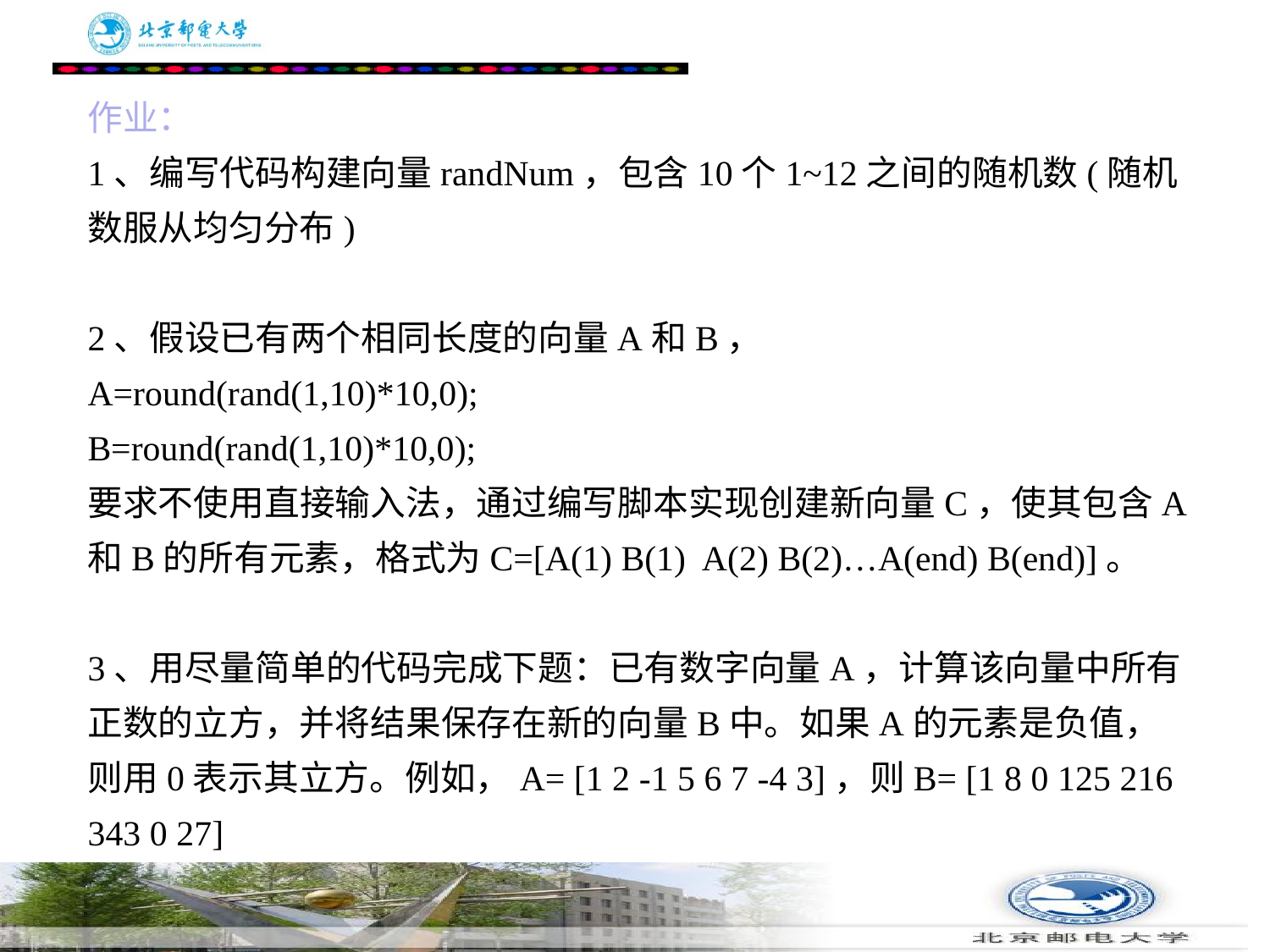

# 作业： 1、编写代码构建向量randNum，包含10个1~12之间的随机数(随机数服从均匀分布) 2、假设已有两个相同长度的向量A和B， A=round(rand(1,10)*10,0); B=round(rand(1,10)*10,0); 要求不使用直接输入法，通过编写脚本实现创建新向量C，使其包含A和B的所有元素，格式为C=[A(1) B(1)  A(2) B(2)…A(end) B(end)]。 3、用尽量简单的代码完成下题：已有数字向量A，计算该向量中所有正数的立方，并将结果保存在新的向量B中。如果A的元素是负值，则用0表示其立方。例如，A= [1 2 -1 5 6 7 -4 3]，则B= [1 8 0 125 216 343 0 27]